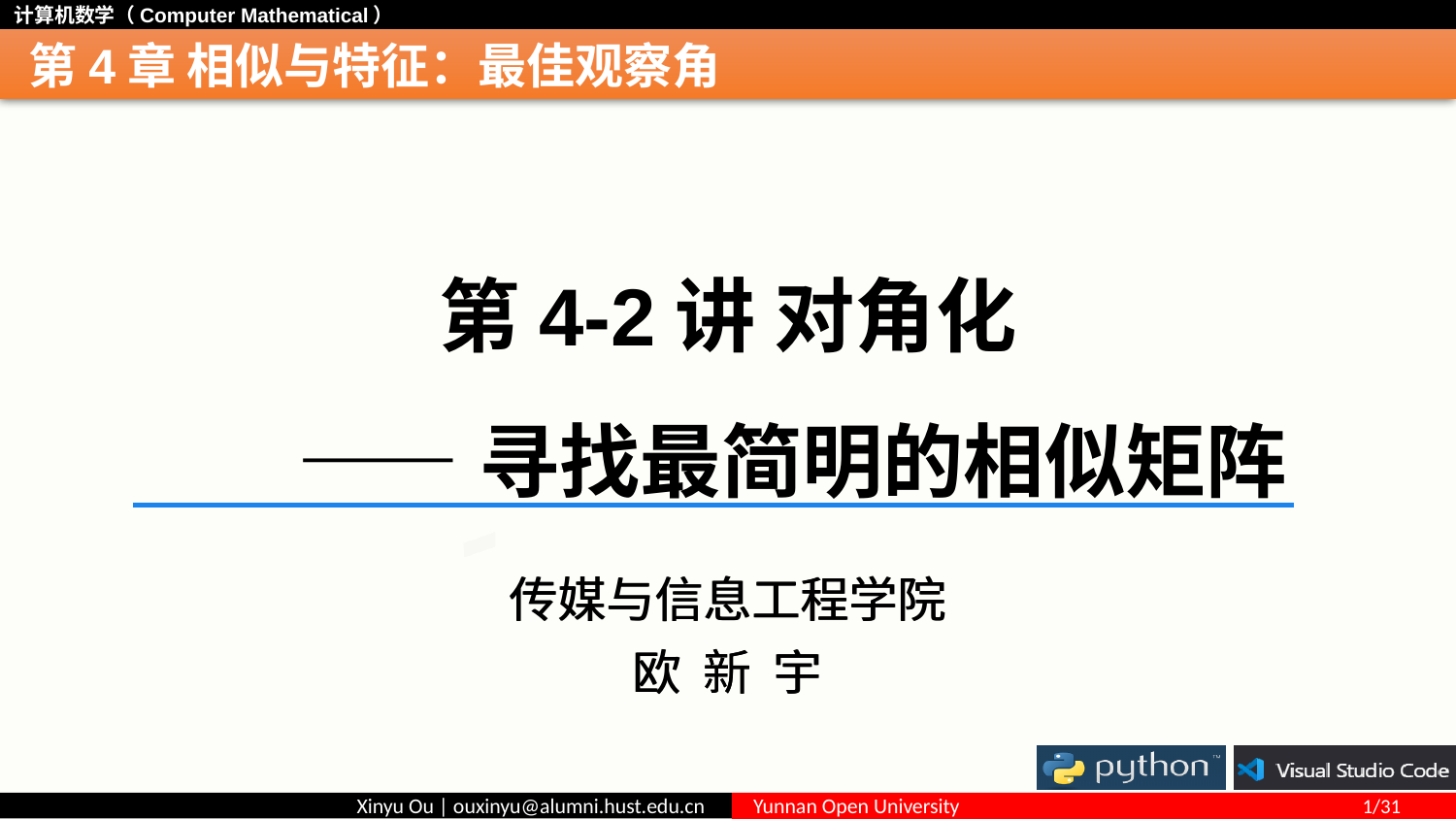

# 第4章 相似与特征：最佳观察角
第4-2讲 对角化
       ——寻找最简明的相似矩阵

传媒与信息工程学院
欧  新  宇